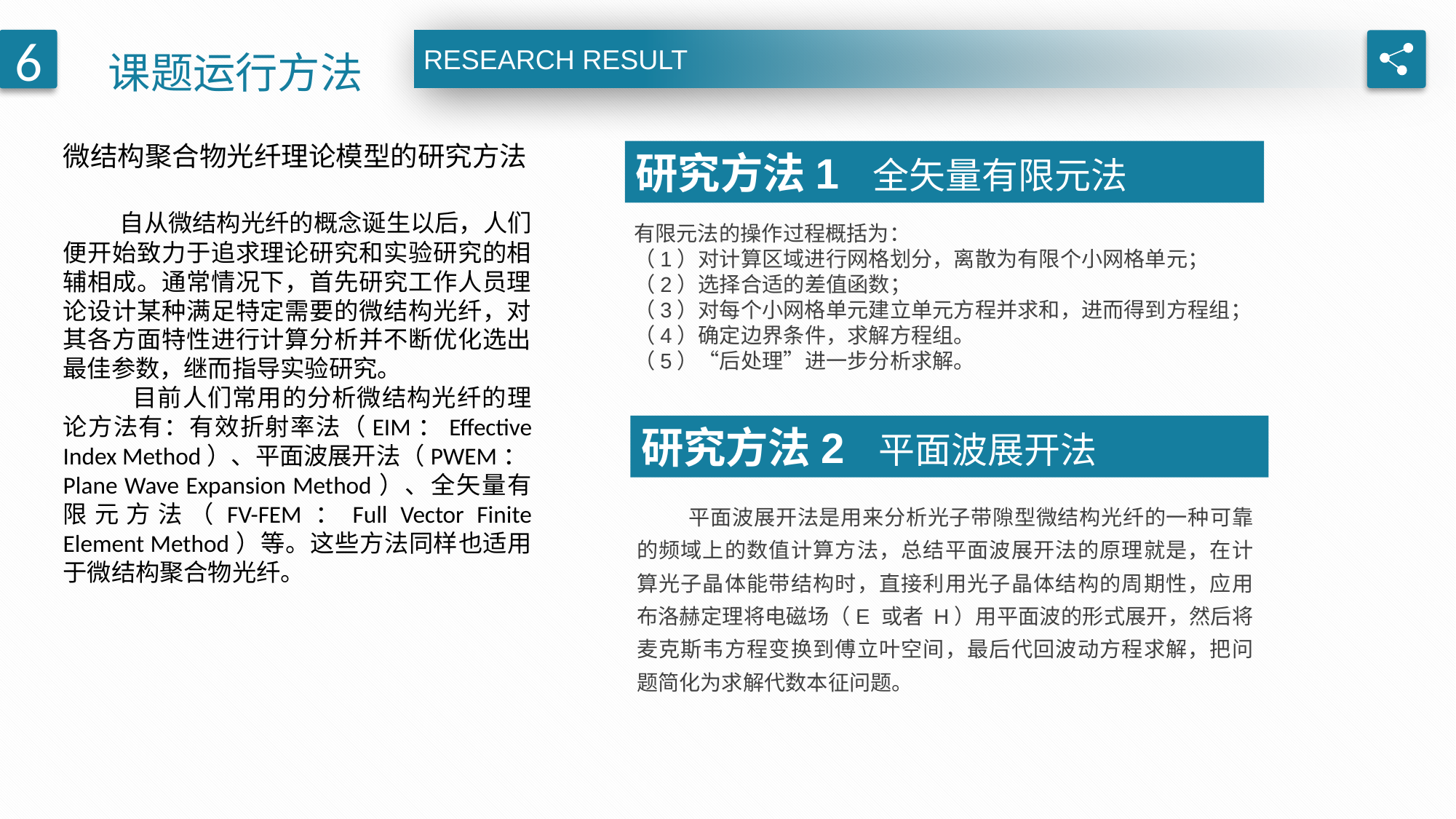

课题运行方法
6

RESEARCH RESULT

微结构聚合物光纤理论模型的研究方法

        自从微结构光纤的概念诞生以后，人们便开始致力于追求理论研究和实验研究的相辅相成。通常情况下，首先研究工作人员理论设计某种满足特定需要的微结构光纤，对其各方面特性进行计算分析并不断优化选出最佳参数，继而指导实验研究。
          目前人们常用的分析微结构光纤的理论方法有：有效折射率法（EIM：Effective Index Method）、平面波展开法（PWEM：Plane Wave Expansion Method）、全矢量有限元方法（FV-FEM：Full Vector Finite Element Method）等。这些方法同样也适用于微结构聚合物光纤。

研究方法1  全矢量有限元法
有限元法的操作过程概括为：
（1）对计算区域进行网格划分，离散为有限个小网格单元；
（2）选择合适的差值函数；
（3）对每个小网格单元建立单元方程并求和，进而得到方程组；
（4）确定边界条件，求解方程组。
（5）“后处理”进一步分析求解。
研究方法2  平面波展开法
         平面波展开法是用来分析光子带隙型微结构光纤的一种可靠的频域上的数值计算方法，总结平面波展开法的原理就是，在计算光子晶体能带结构时，直接利用光子晶体结构的周期性，应用布洛赫定理将电磁场（E 或者 H）用平面波的形式展开，然后将麦克斯韦方程变换到傅立叶空间，最后代回波动方程求解，把问题简化为求解代数本征问题。